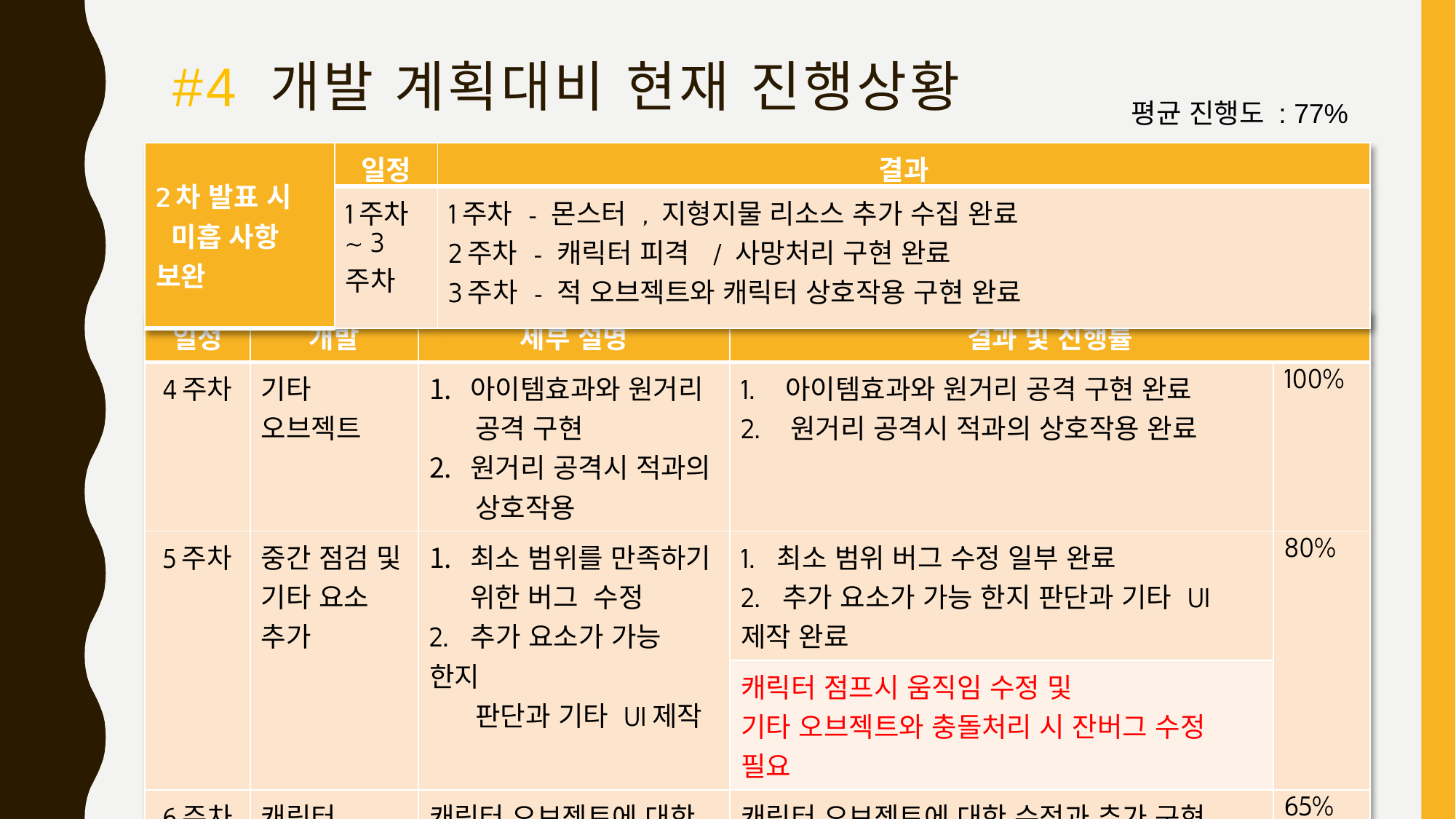

#4 개발 계획대비 현재 진행상황
평균 진행도 : 77%
| 2차 발표 시 미흡 사항 보완 | 일정 | 결과 |
| --- | --- | --- |
|  | 1주차 ~ 3주차 | 1주차 - 몬스터 , 지형지물 리소스 추가 수집 완료 2주차 - 캐릭터 피격 / 사망처리 구현 완료 3주차 - 적 오브젝트와 캐릭터 상호작용 구현 완료 |
| 일정 | 개발 | 세부 설명 | 결과 및 진행률 |  |
| --- | --- | --- | --- | --- |
| 4주차 | 기타 오브젝트 | 아이템효과와 원거리 공격 구현 원거리 공격시 적과의 상호작용 | 1. 아이템효과와 원거리 공격 구현 완료 2. 원거리 공격시 적과의 상호작용 완료 | 100% |
| 5주차 | 중간 점검 및 기타 요소 추가 | 최소 범위를 만족하기 위한 버그 수정 2. 추가 요소가 가능 한지 판단과 기타 UI제작 | 1. 최소 범위 버그 수정 일부 완료 2. 추가 요소가 가능 한지 판단과 기타 UI제작 완료 | 80% |
|  |  |  | 캐릭터 점프시 움직임 수정 및 기타 오브젝트와 충돌처리 시 잔버그 수정 필요 |  |
| 6주차 | 캐릭터 오브젝트 업데이트 | 캐릭터 오브젝트에 대한 최종 수정과 추가 구현 | 캐릭터 오브젝트에 대한 수정과 추가 구현 일부 완료 | 65% |
|  |  |  | 캐릭터 오브젝트에 대한 최종 수정, 추가 구현 필요 |  |
| 7주차 |  |  |  |  |